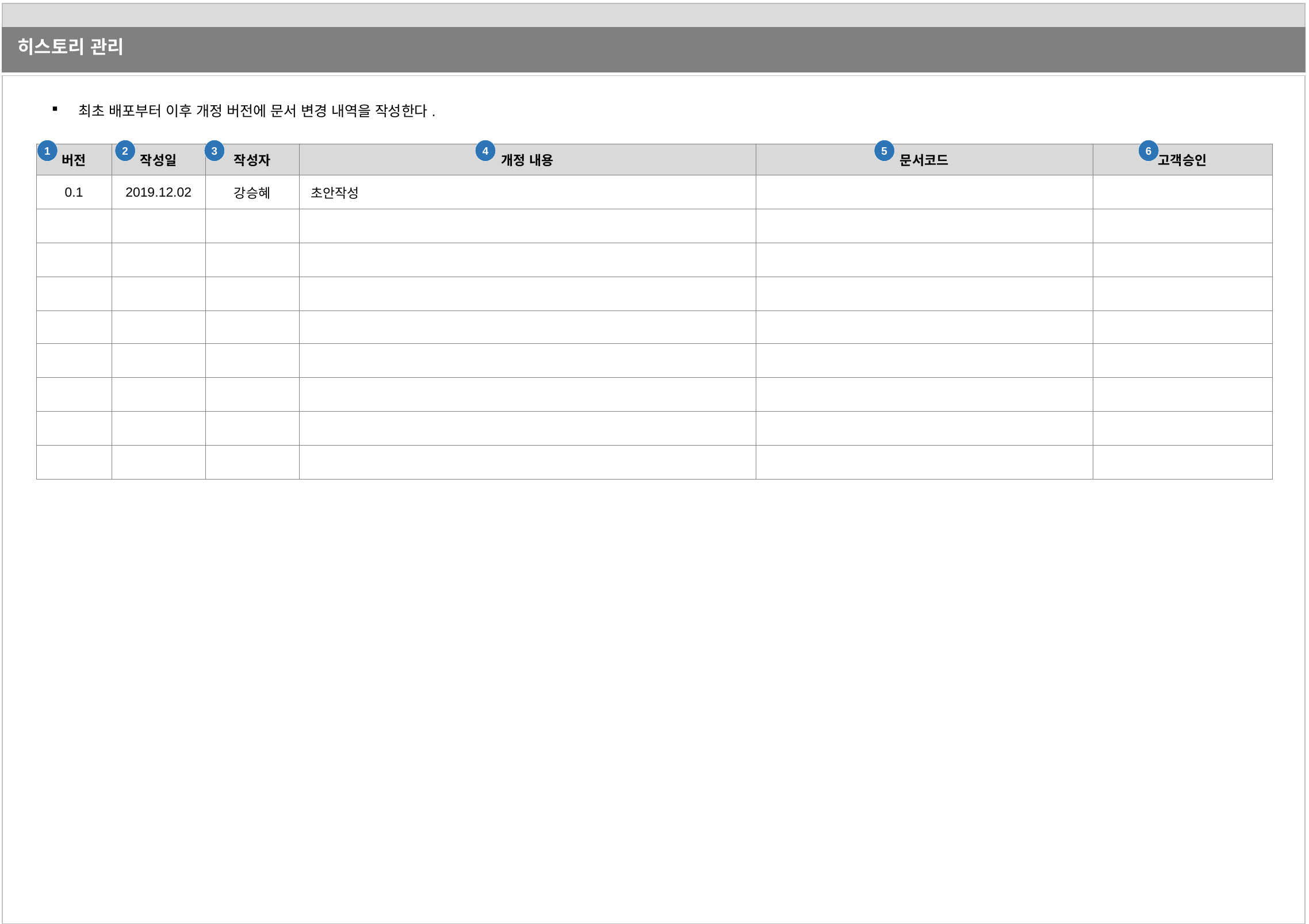

히스토리 관리
최초 배포부터 이후 개정 버전에 문서 변경 내역을 작성한다.
1
2
3
4
5
6
| 버전 | 작성일 | 작성자 | 개정 내용 | 문서코드 | 고객승인 |
| --- | --- | --- | --- | --- | --- |
| 0.1 | 2019.12.02 | 강승혜 | 초안작성 |  |  |
|  |  |  |  |  |  |
|  |  |  |  |  |  |
|  |  |  |  |  |  |
|  |  |  |  |  |  |
|  |  |  |  |  |  |
|  |  |  |  |  |  |
|  |  |  |  |  |  |
|  |  |  |  |  |  |